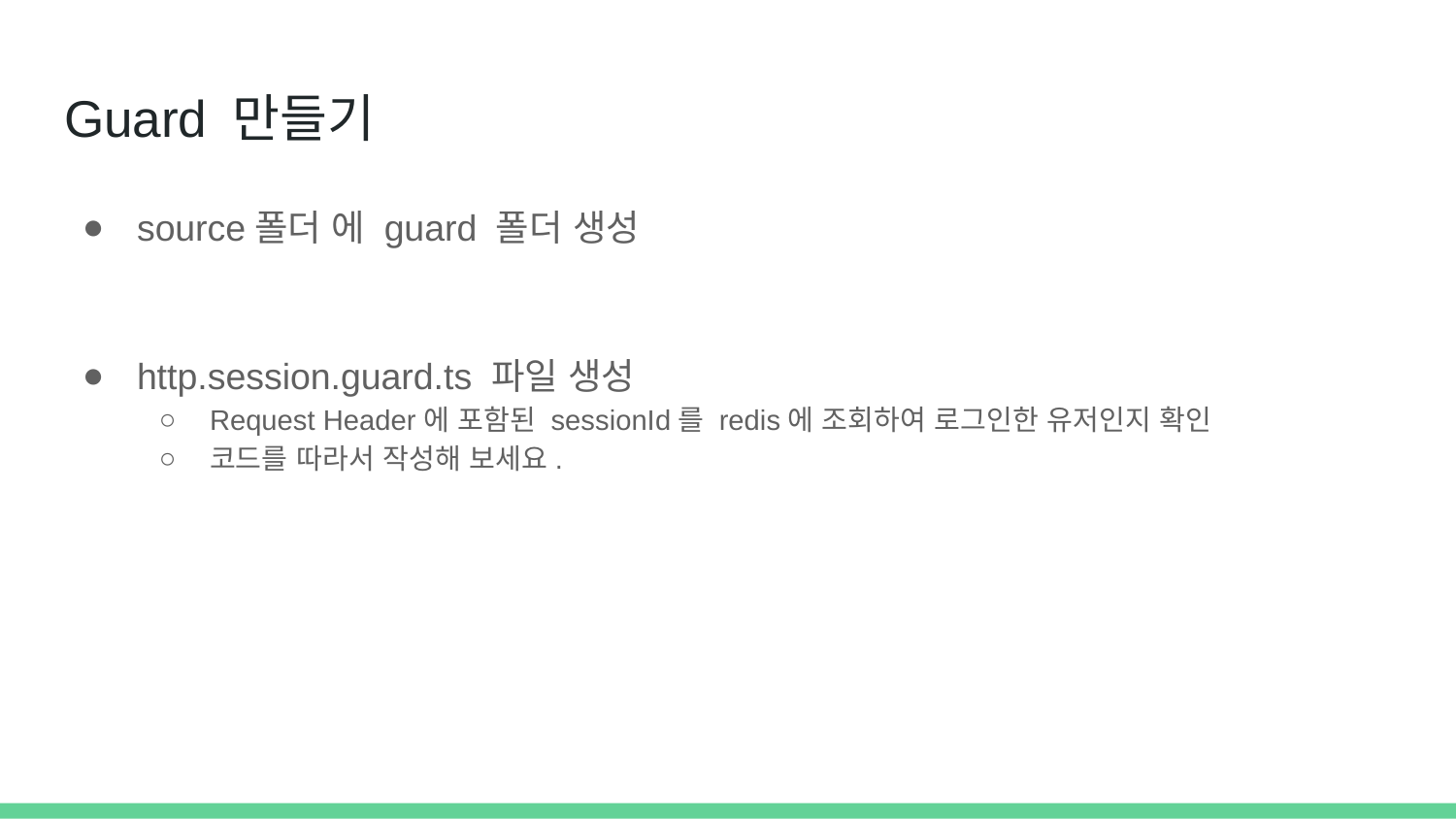

# Guard 만들기

source폴더 에 guard 폴더 생성

http.session.guard.ts 파일 생성
Request Header에 포함된 sessionId를 redis에 조회하여 로그인한 유저인지 확인
코드를 따라서 작성해 보세요.